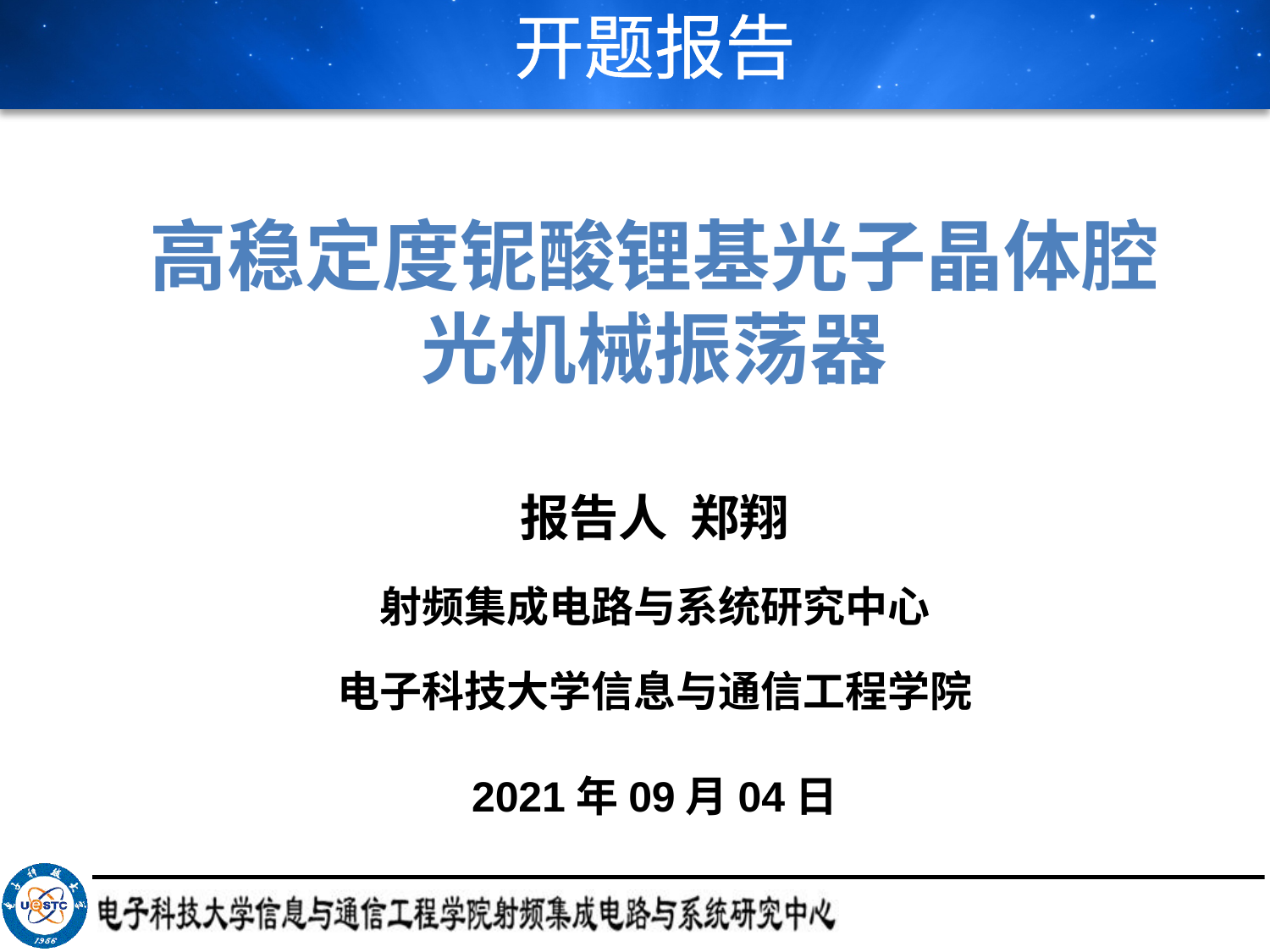

# 开题报告
高稳定度铌酸锂基光子晶体腔光机械振荡器
报告人  郑翔
射频集成电路与系统研究中心
电子科技大学信息与通信工程学院
2021年09月04日